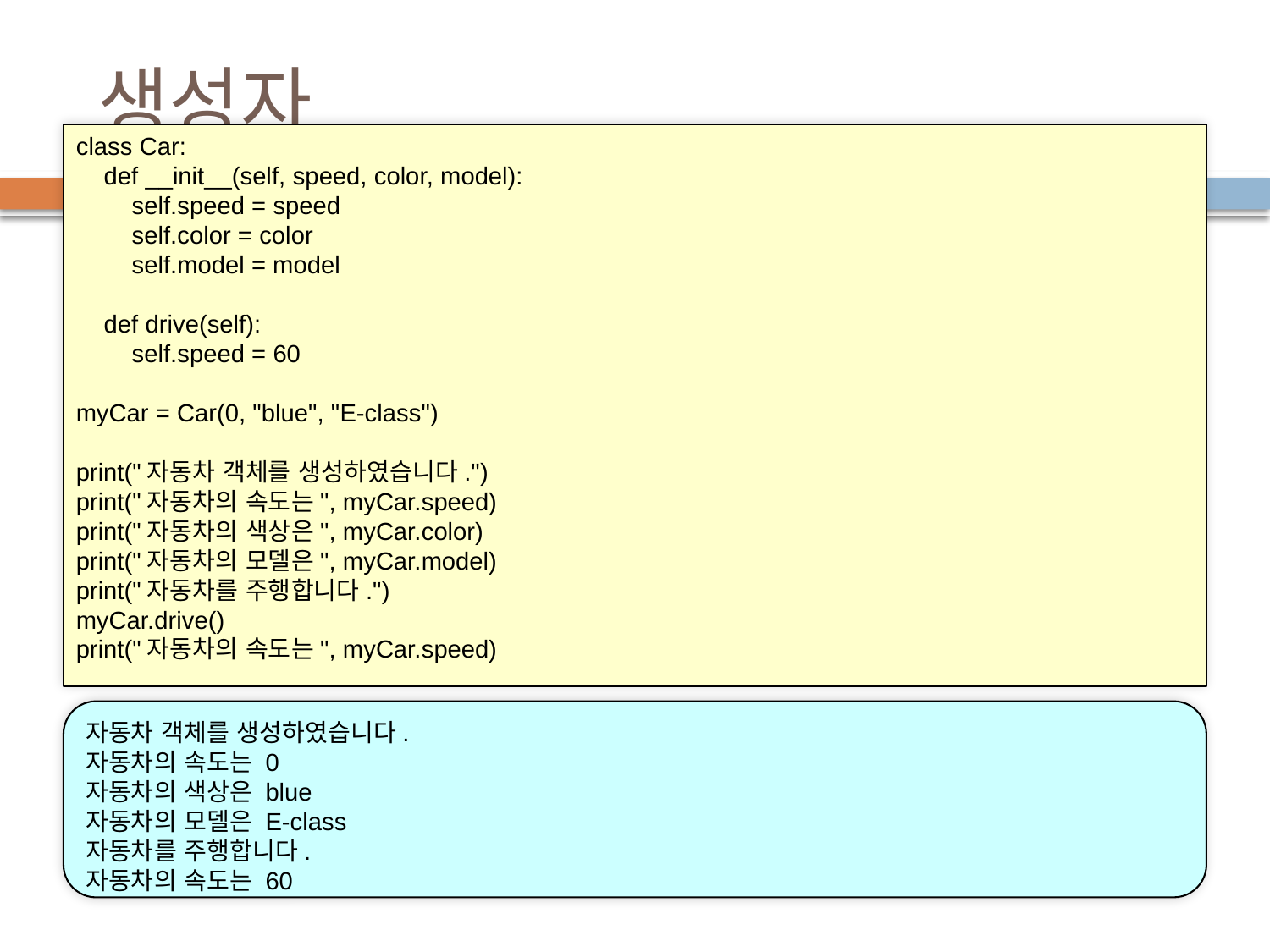

# 생성자
class Car:
    def __init__(self, speed, color, model):
        self.speed = speed
        self.color = color
        self.model = model

    def drive(self):
        self.speed = 60

myCar = Car(0, "blue", "E-class")

print("자동차 객체를 생성하였습니다.")
print("자동차의 속도는", myCar.speed)
print("자동차의 색상은", myCar.color)
print("자동차의 모델은", myCar.model)
print("자동차를 주행합니다.")
myCar.drive()
print("자동차의 속도는", myCar.speed)

자동차 객체를 생성하였습니다.
자동차의 속도는 0
자동차의 색상은 blue
자동차의 모델은 E-class
자동차를 주행합니다.
자동차의 속도는 60